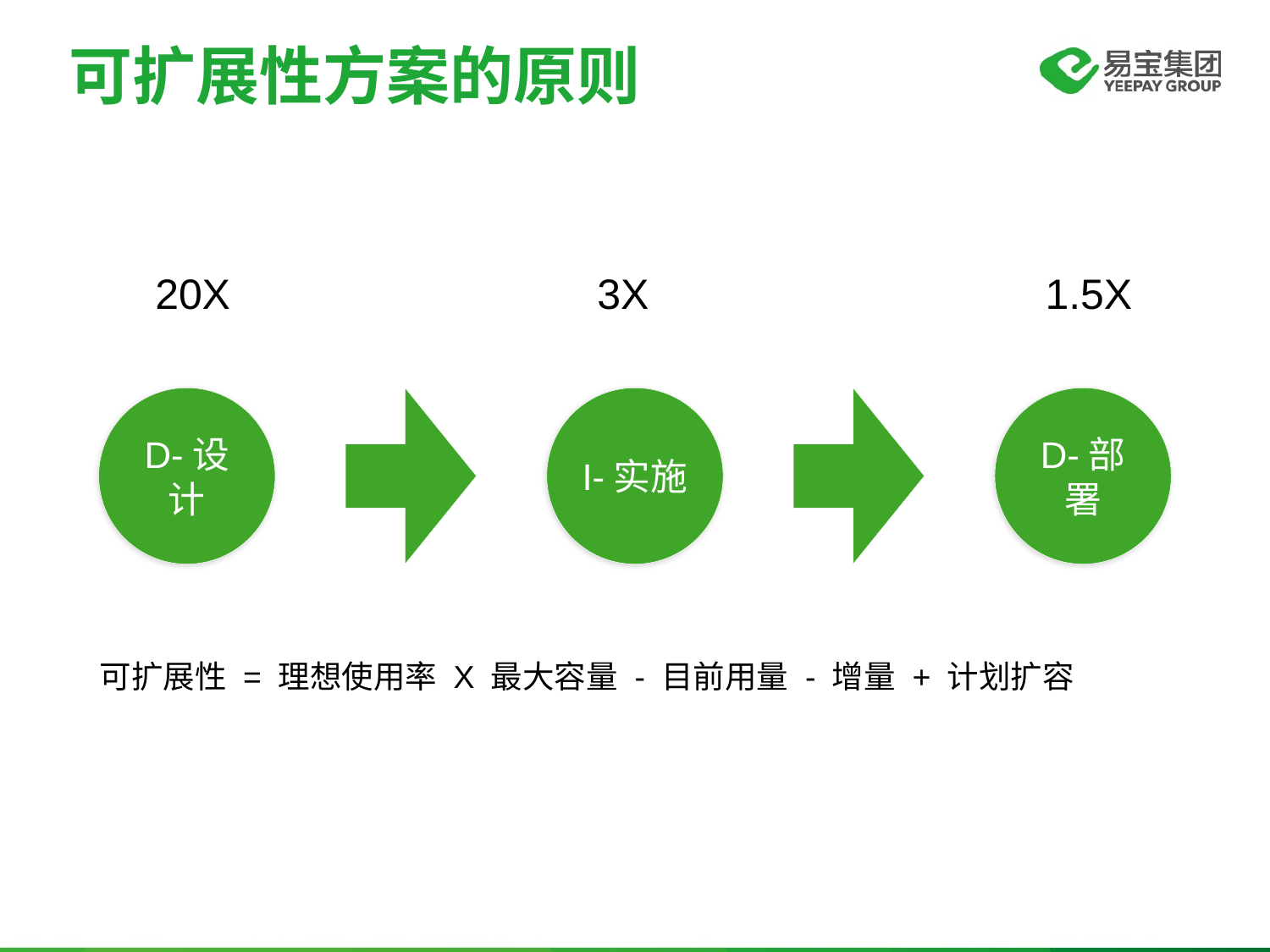

可扩展性方案的原则
20X
3X
1.5X
D-设计

I-实施

D-部署
可扩展性 = 理想使用率 X 最大容量 - 目前用量 - 增量 + 计划扩容